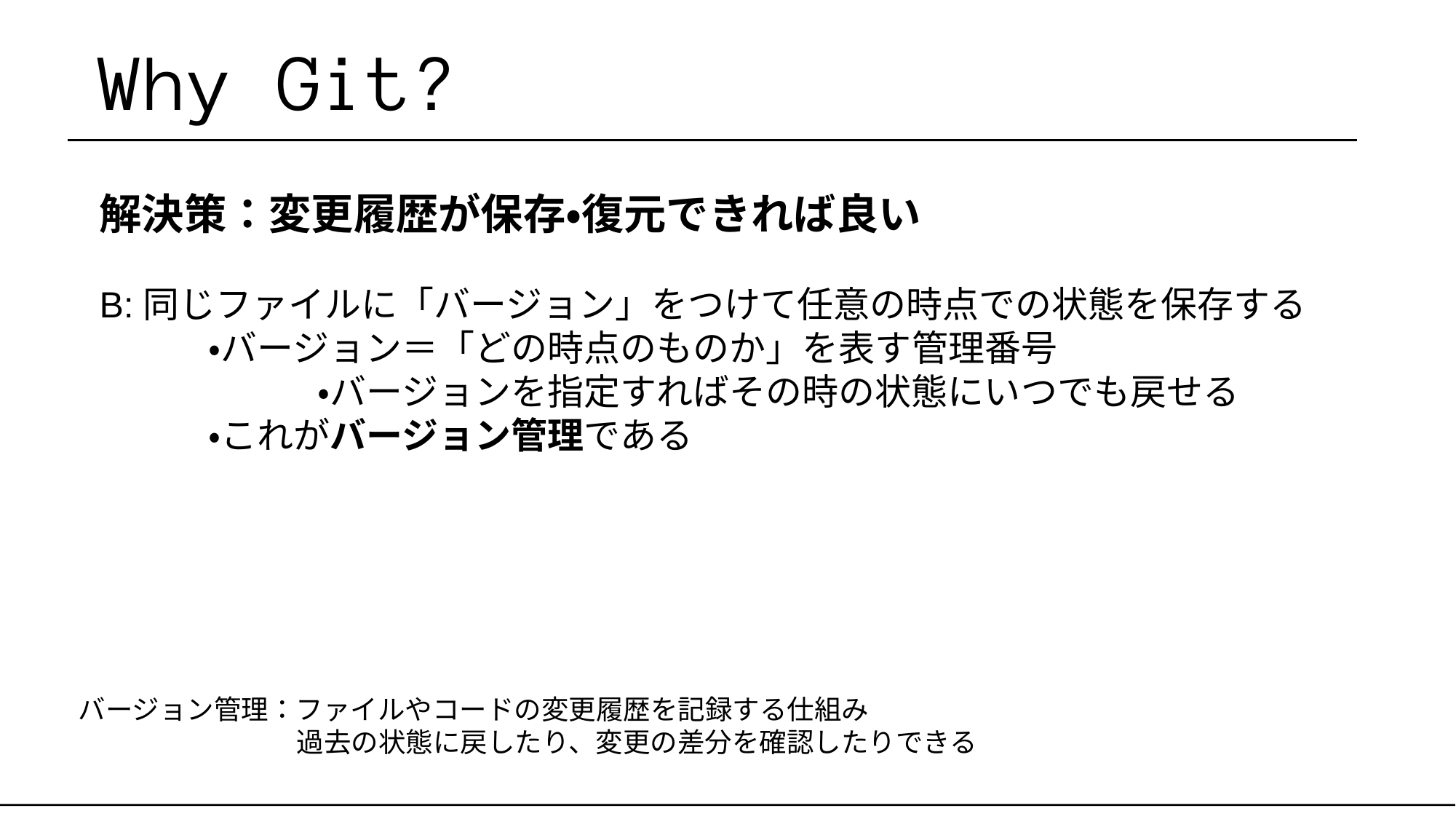

Why Git?

解決策：変更履歴が保存・復元できれば良い

B:同じファイルに「バージョン」をつけて任意の時点での状態を保存する
	・バージョン＝「どの時点のものか」を表す管理番号
		・バージョンを指定すればその時の状態にいつでも戻せる
	・これがバージョン管理である
バージョン管理：ファイルやコードの変更履歴を記録する仕組み
		過去の状態に戻したり、変更の差分を確認したりできる